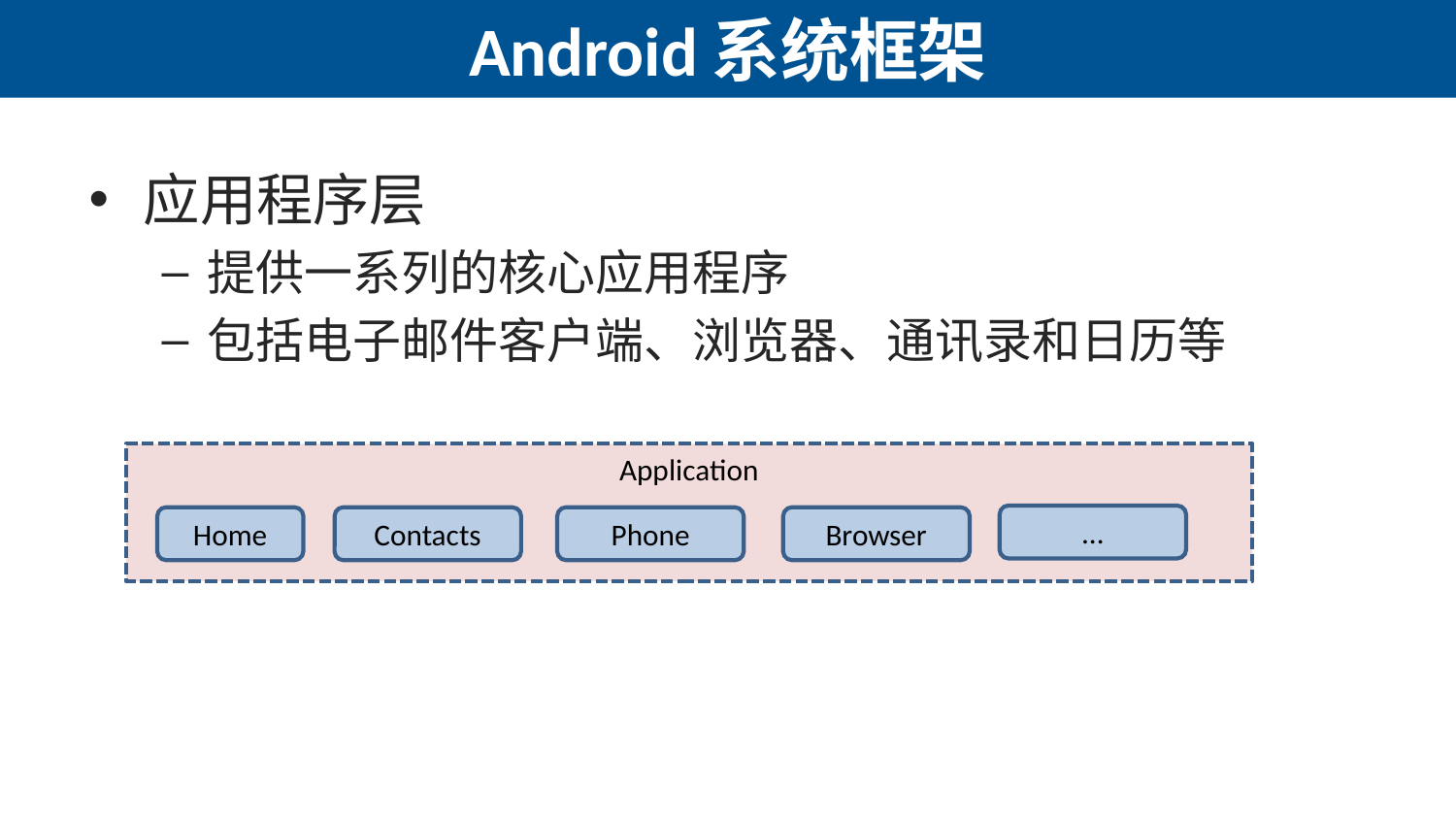

# Android系统框架
应用程序层
提供一系列的核心应用程序
包括电子邮件客户端、浏览器、通讯录和日历等
Application
…
Home
Contacts
Phone
Browser